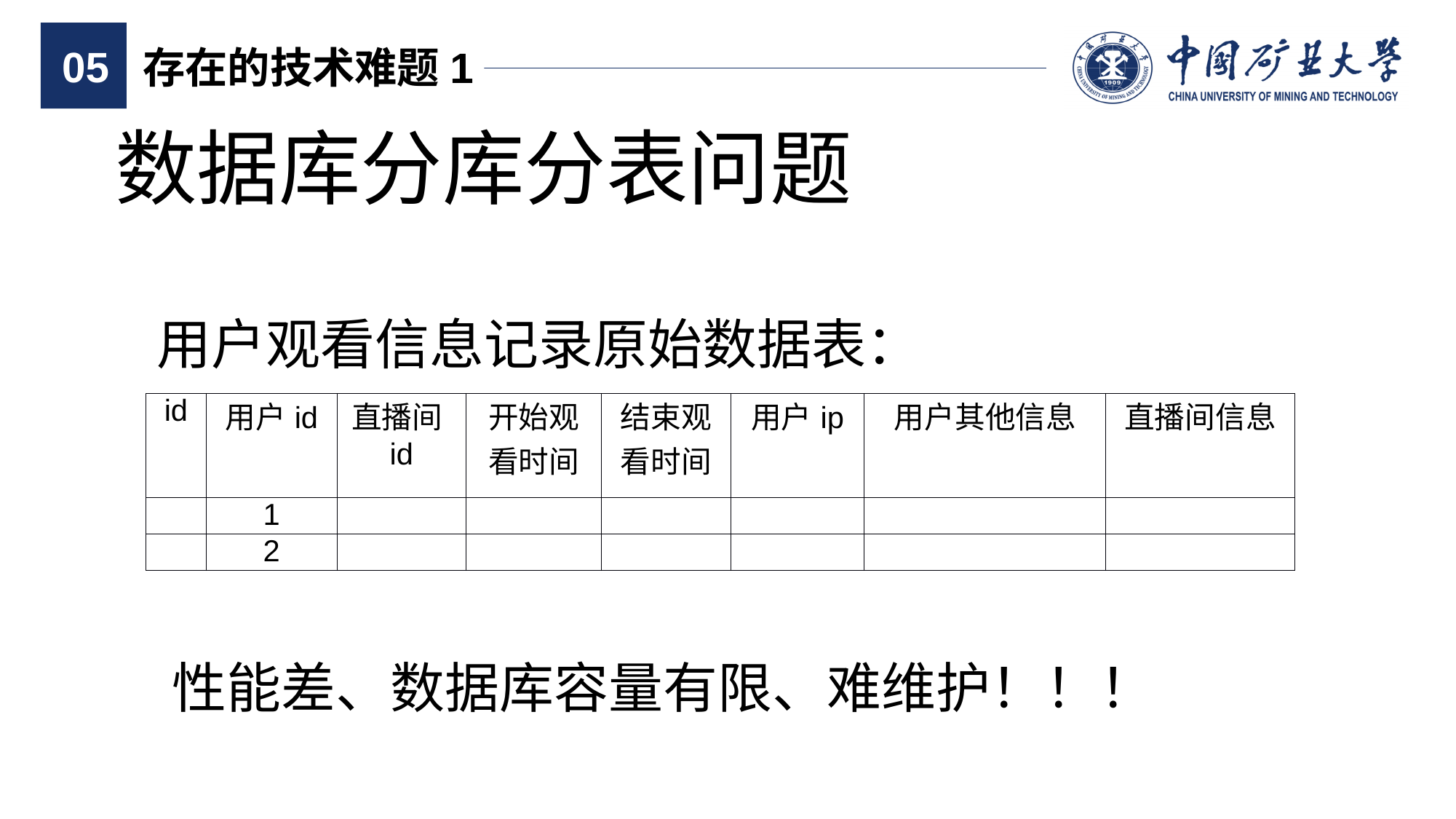

05
存在的技术难题1
数据库分库分表问题
用户观看信息记录原始数据表：
| id | 用户id | 直播间id | 开始观看时间 | 结束观看时间 | 用户ip | 用户其他信息 | 直播间信息 |
| --- | --- | --- | --- | --- | --- | --- | --- |
|  | 1 |  |  |  |  |  |  |
|  | 2 |  |  |  |  |  |  |
性能差、数据库容量有限、难维护！！！